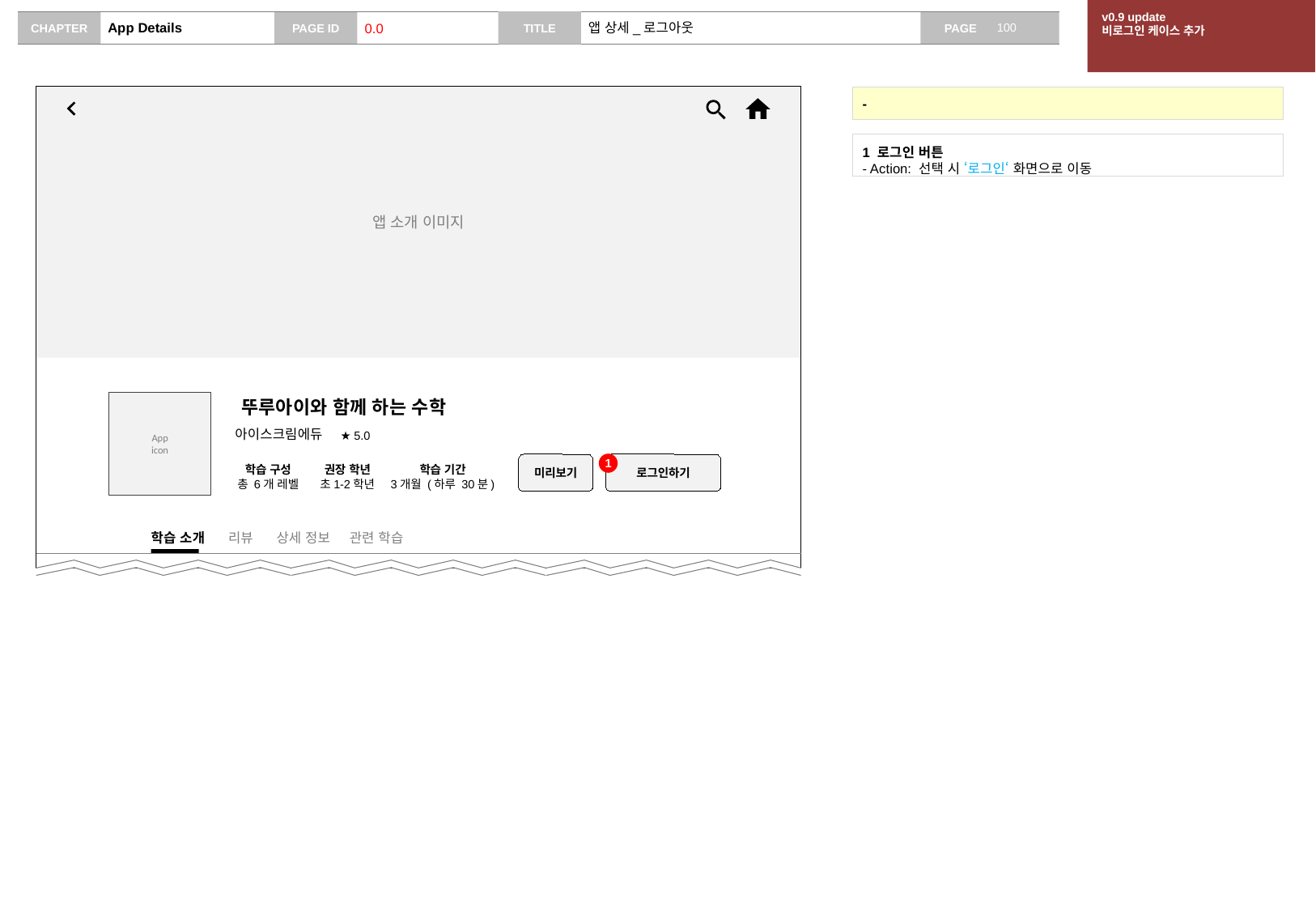

v0.9 update
비로그인 케이스 추가

# App Details
0.0
앱 상세_로그아웃
앱 소개 이미지

-

1 로그인 버튼
- Action: 선택 시 ‘로그인‘ 화면으로 이동
App
icon
뚜루아이와 함께 하는 수학
아이스크림에듀
★ 5.0
1
미리보기
로그인하기
학습 구성
총 6개 레벨
권장 학년
초1-2학년
학습 기간
3개월 (하루 30분)
학습 소개      리뷰      상세 정보     관련 학습